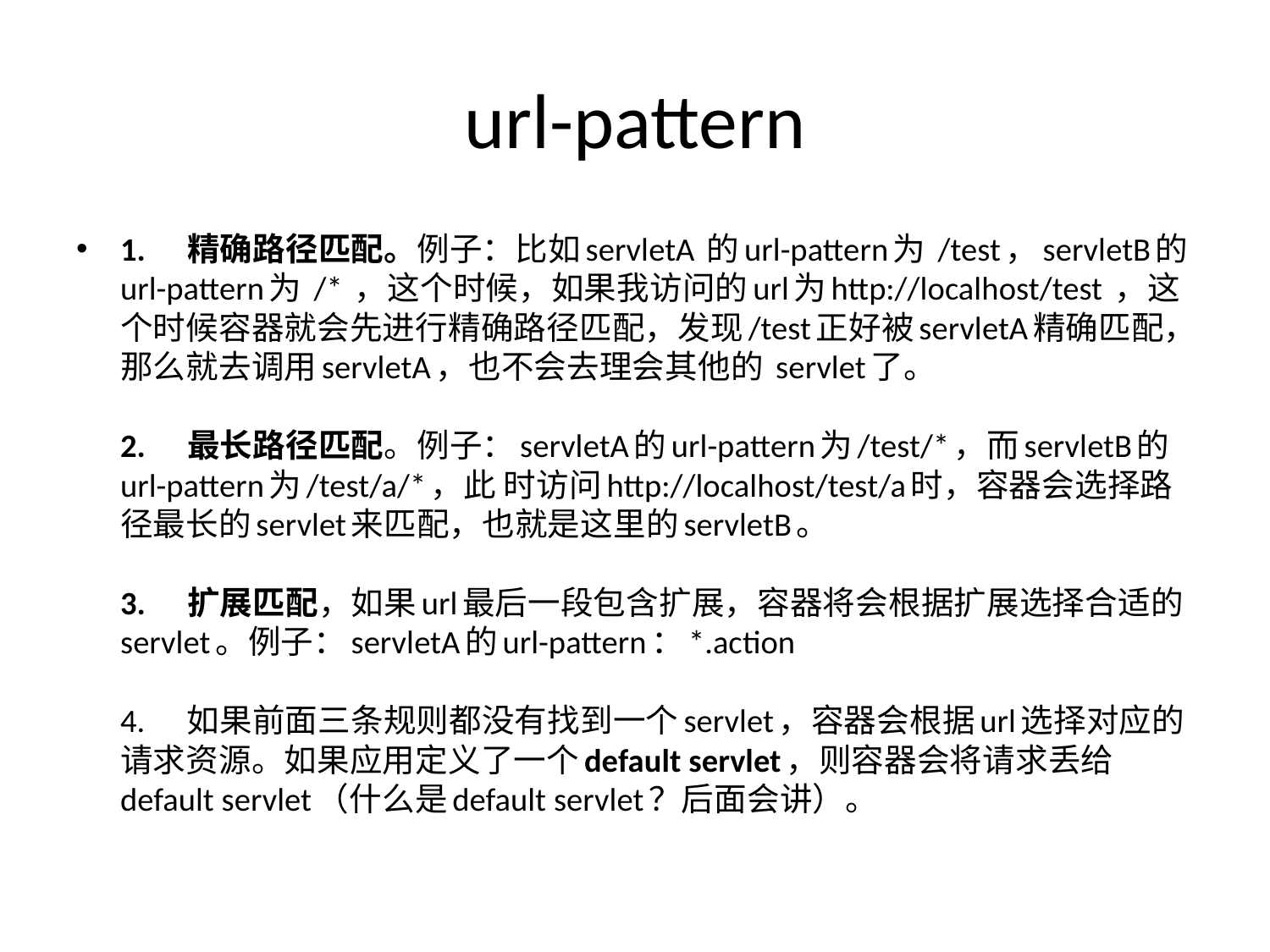

# url-pattern
1.     精确路径匹配。例子：比如servletA 的url-pattern为 /test，servletB的url-pattern为 /* ，这个时候，如果我访问的url为http://localhost/test ，这个时候容器就会先进行精确路径匹配，发现/test正好被servletA精确匹配，那么就去调用servletA，也不会去理会其他的 servlet了。 
2.     最长路径匹配。例子：servletA的url-pattern为/test/*，而servletB的url-pattern为/test/a/*，此 时访问http://localhost/test/a时，容器会选择路径最长的servlet来匹配，也就是这里的servletB。 
3.     扩展匹配，如果url最后一段包含扩展，容器将会根据扩展选择合适的servlet。例子：servletA的url-pattern：*.action 
4.     如果前面三条规则都没有找到一个servlet，容器会根据url选择对应的请求资源。如果应用定义了一个default servlet，则容器会将请求丢给default servlet（什么是default servlet？后面会讲）。